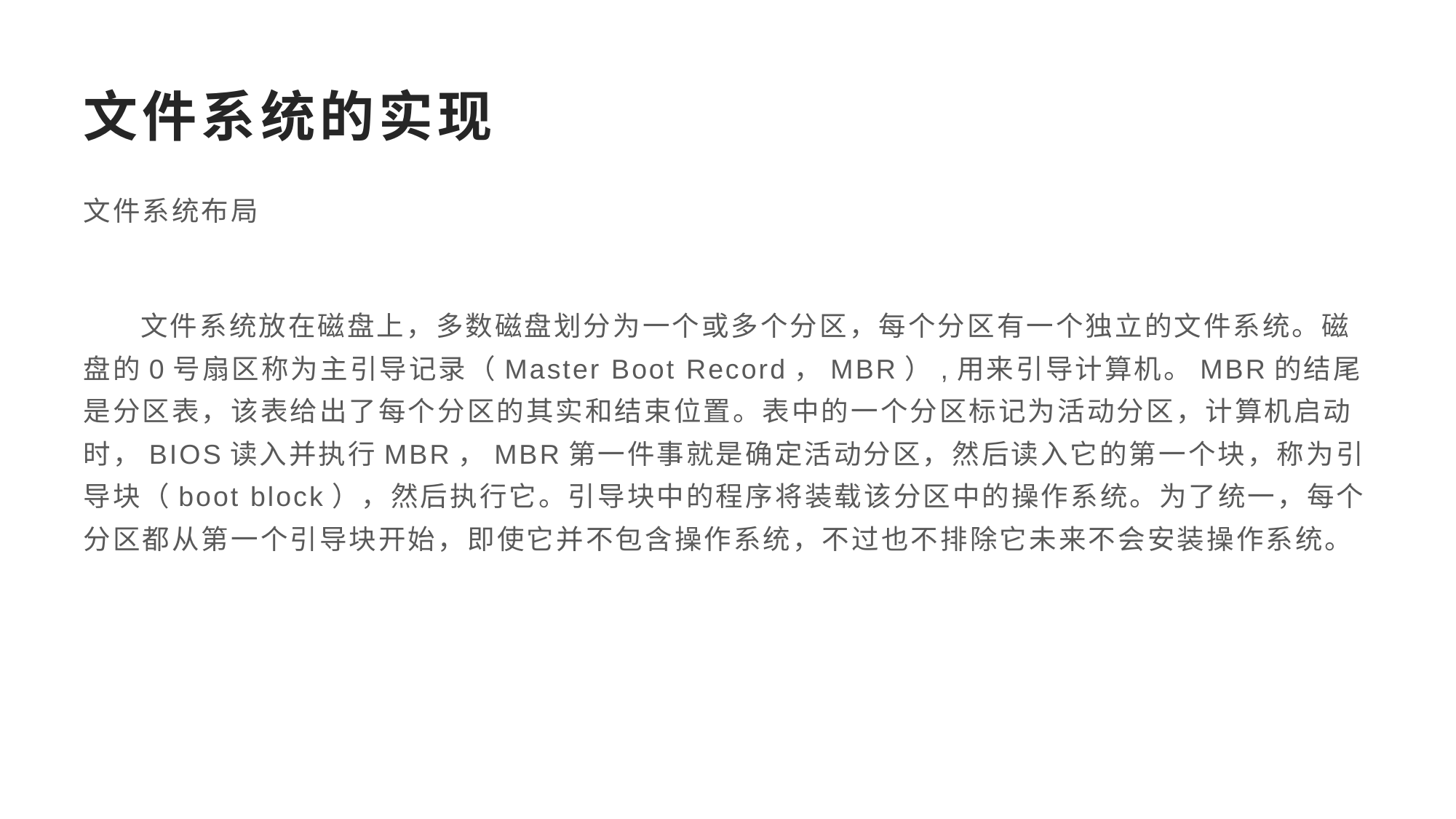

# 文件系统的实现
文件系统布局

      文件系统放在磁盘上，多数磁盘划分为一个或多个分区，每个分区有一个独立的文件系统。磁盘的0号扇区称为主引导记录（Master Boot Record，MBR）,用来引导计算机。MBR的结尾是分区表，该表给出了每个分区的其实和结束位置。表中的一个分区标记为活动分区，计算机启动时，BIOS读入并执行MBR，MBR第一件事就是确定活动分区，然后读入它的第一个块，称为引导块（boot block），然后执行它。引导块中的程序将装载该分区中的操作系统。为了统一，每个分区都从第一个引导块开始，即使它并不包含操作系统，不过也不排除它未来不会安装操作系统。